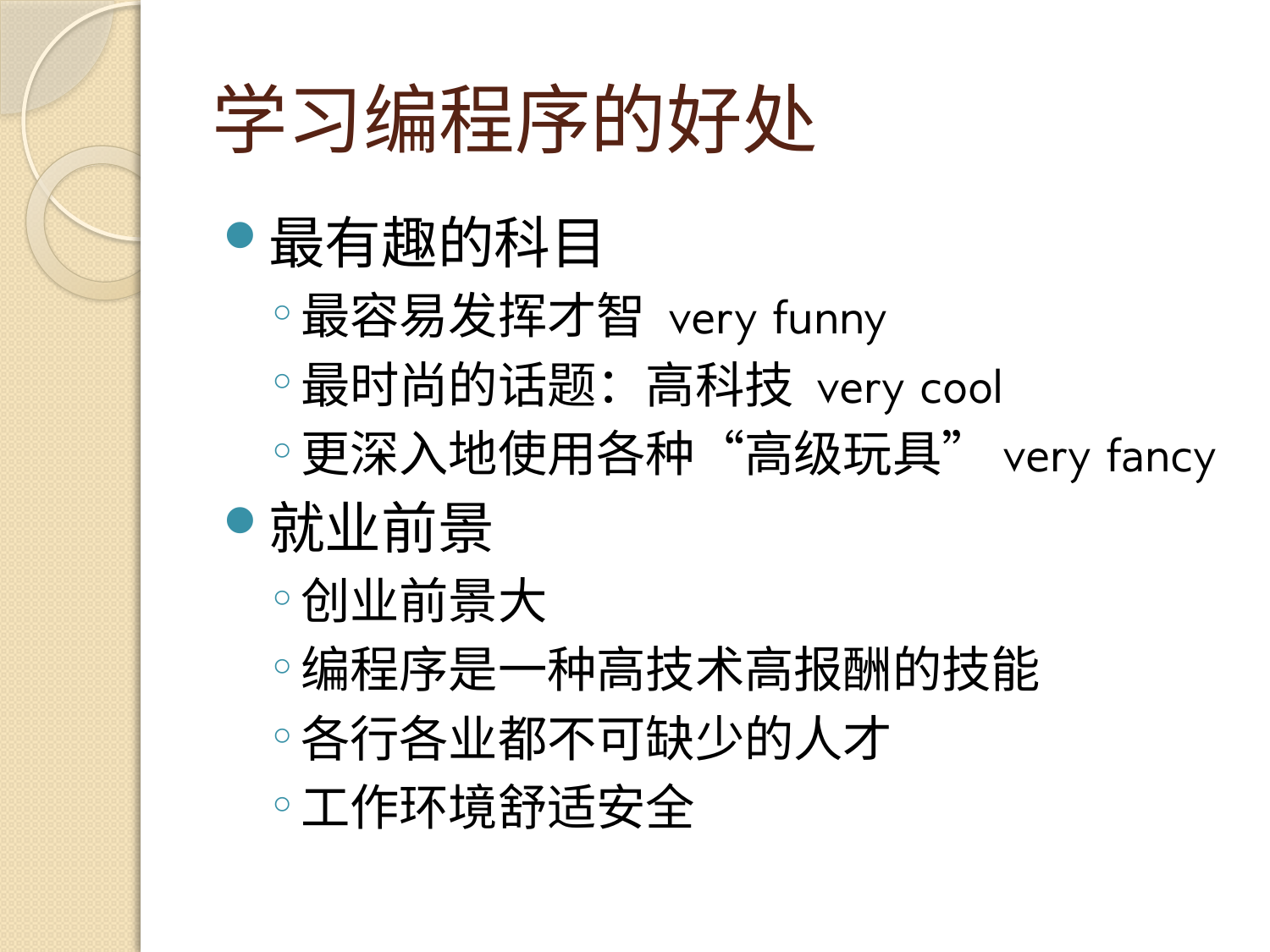

# 学习编程序的好处
最有趣的科目
最容易发挥才智 very funny
最时尚的话题：高科技 very cool
更深入地使用各种“高级玩具”very fancy
就业前景
创业前景大
编程序是一种高技术高报酬的技能
各行各业都不可缺少的人才
工作环境舒适安全